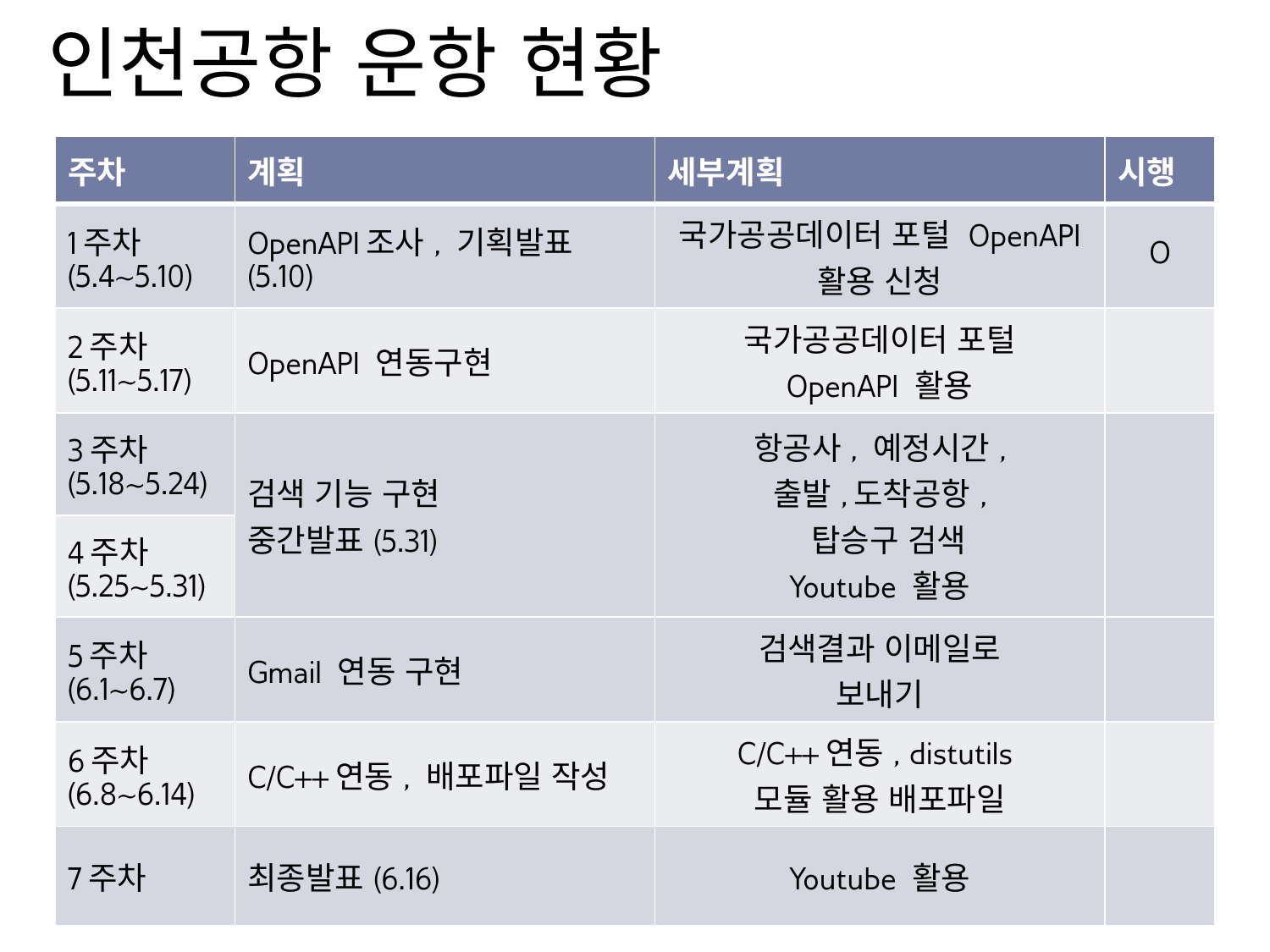

인천공항 운항 현황
| 주차 | 계획 | 세부계획 | 시행 |
| --- | --- | --- | --- |
| 1주차 (5.4~5.10) | OpenAPI조사, 기획발표(5.10) | 국가공공데이터 포털 OpenAPI 활용 신청 | O |
| 2주차 (5.11~5.17) | OpenAPI 연동구현 | 국가공공데이터 포털 OpenAPI 활용 |  |
| 3주차 (5.18~5.24) | 검색 기능 구현 중간발표(5.31) | 항공사, 예정시간, 출발,도착공항, 탑승구 검색 Youtube 활용 |  |
| 4주차 (5.25~5.31) |  |  |  |
| 5주차 (6.1~6.7) | Gmail 연동 구현 | 검색결과 이메일로 보내기 |  |
| 6주차 (6.8~6.14) | C/C++연동, 배포파일 작성 | C/C++연동, distutils 모듈 활용 배포파일 |  |
| 7주차 | 최종발표(6.16) | Youtube 활용 |  |